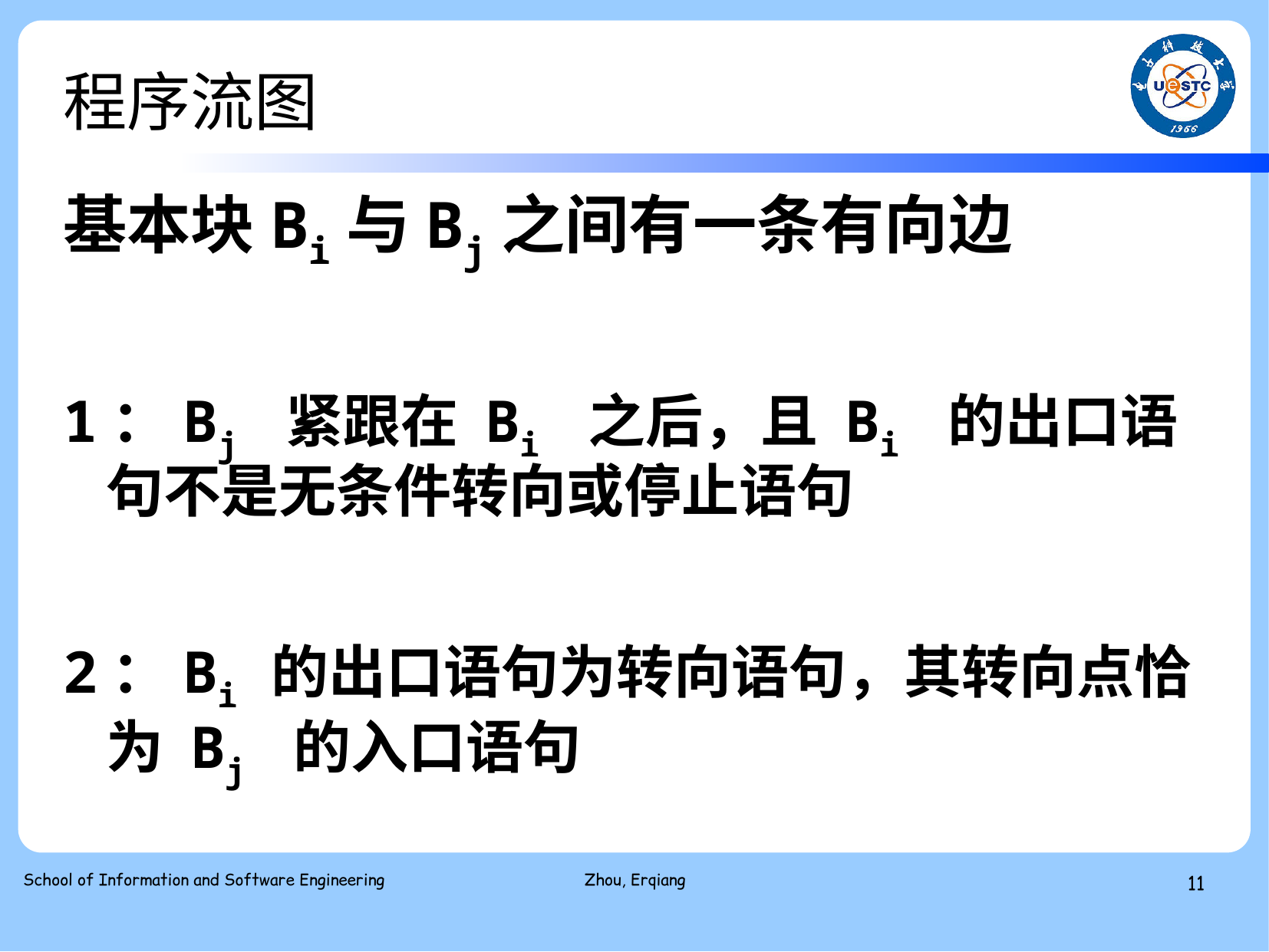

# 程序流图
基本块Bi与Bj之间有一条有向边

1：Bj 紧跟在 Bi 之后，且 Bi 的出口语句不是无条件转向或停止语句

2：Bi 的出口语句为转向语句，其转向点恰为 Bj 的入口语句

 School of Information and Software Engineering
Zhou, Erqiang
11